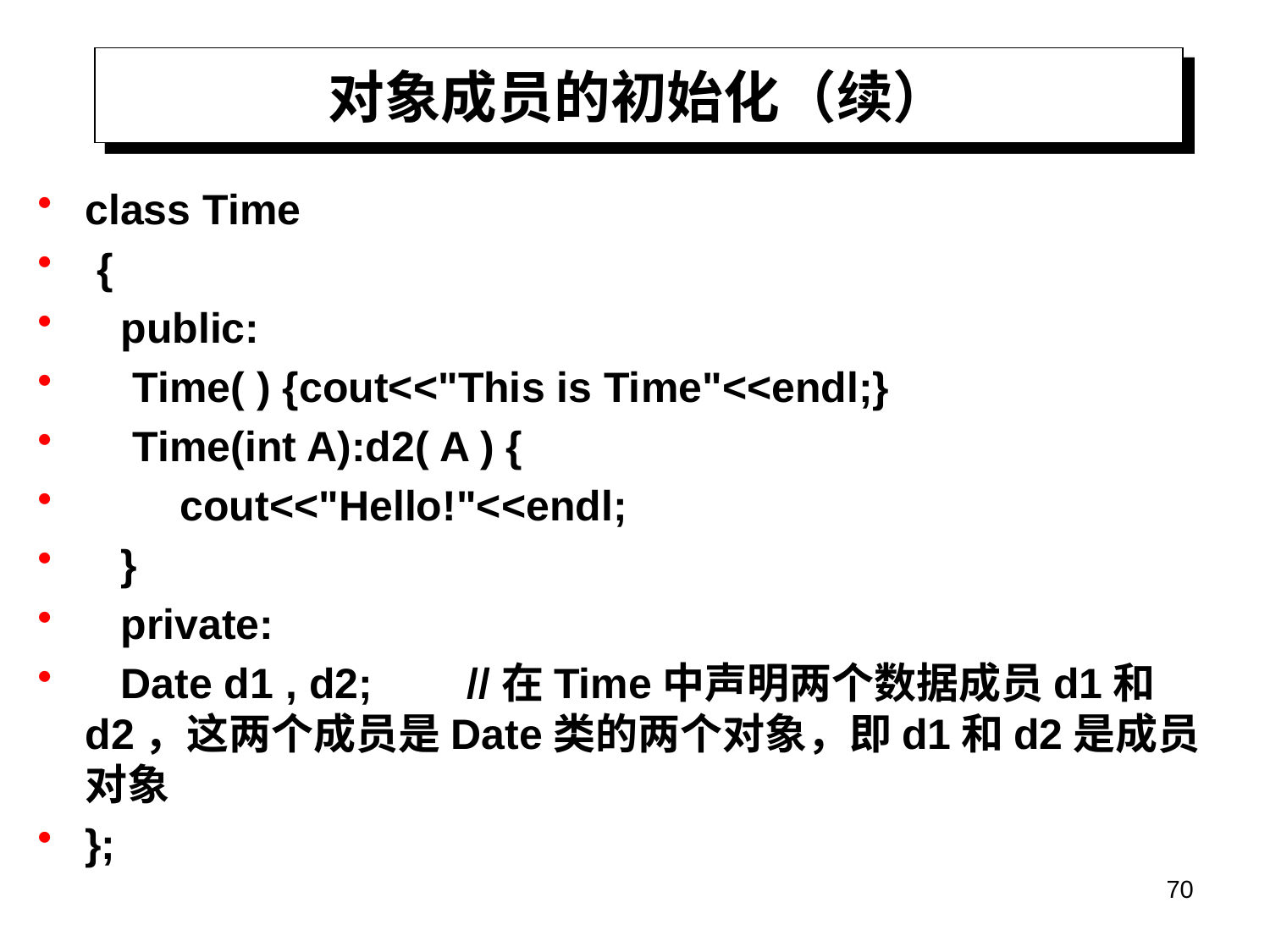

# 对象成员的初始化（续）
class Time
 {
   public:
    Time( ) {cout<<"This is Time"<<endl;}
    Time(int A):d2( A ) {
        cout<<"Hello!"<<endl;
   }
   private:
   Date d1 , d2;        //在Time中声明两个数据成员d1和d2，这两个成员是Date类的两个对象，即d1和d2是成员对象
};
70